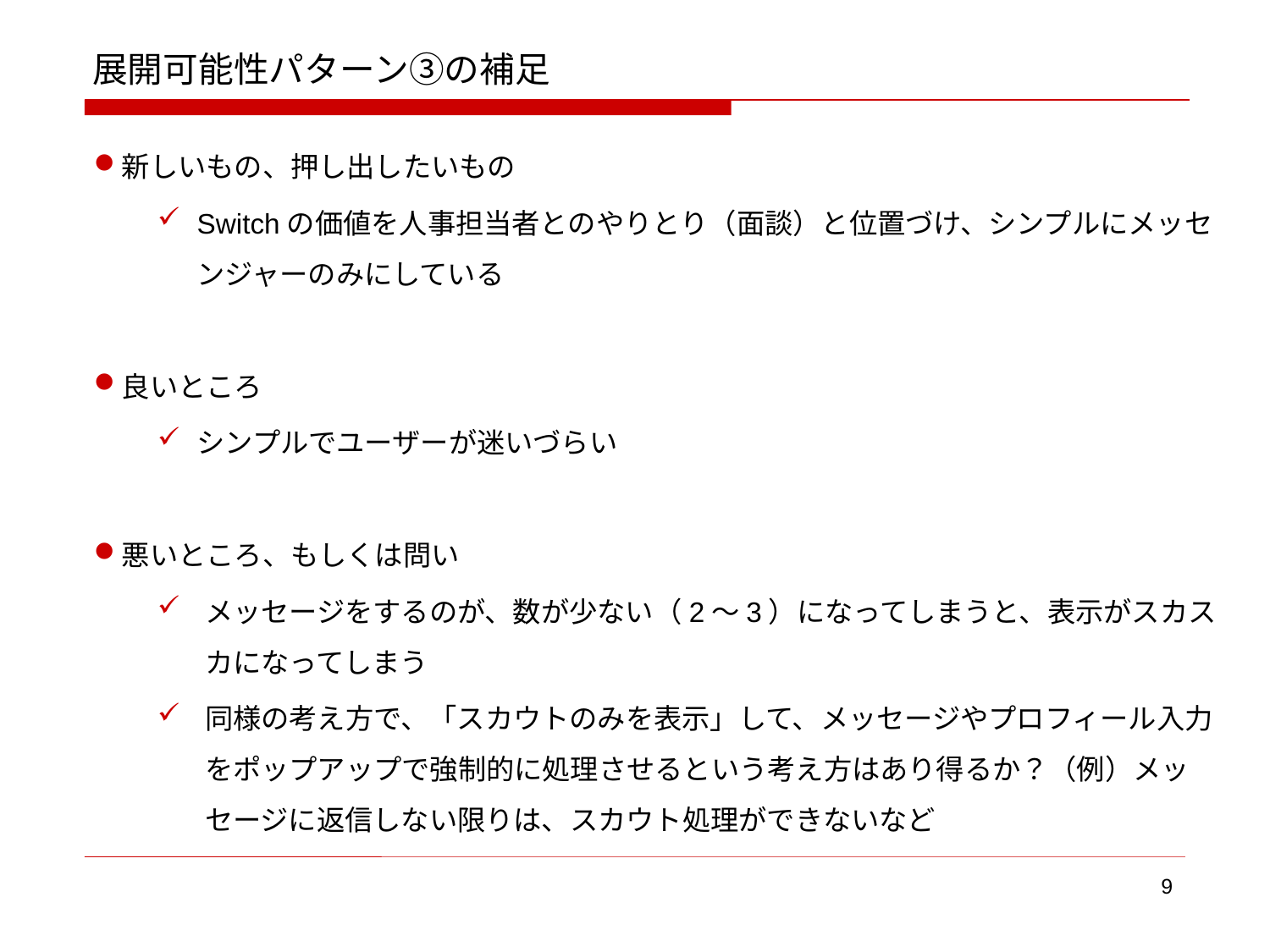

展開可能性パターン③の補足
新しいもの、押し出したいもの
Switchの価値を人事担当者とのやりとり（面談）と位置づけ、シンプルにメッセンジャーのみにしている

良いところ
シンプルでユーザーが迷いづらい

悪いところ、もしくは問い
メッセージをするのが、数が少ない（2～3）になってしまうと、表示がスカスカになってしまう
同様の考え方で、「スカウトのみを表示」して、メッセージやプロフィール入力をポップアップで強制的に処理させるという考え方はあり得るか？（例）メッセージに返信しない限りは、スカウト処理ができないなど
9